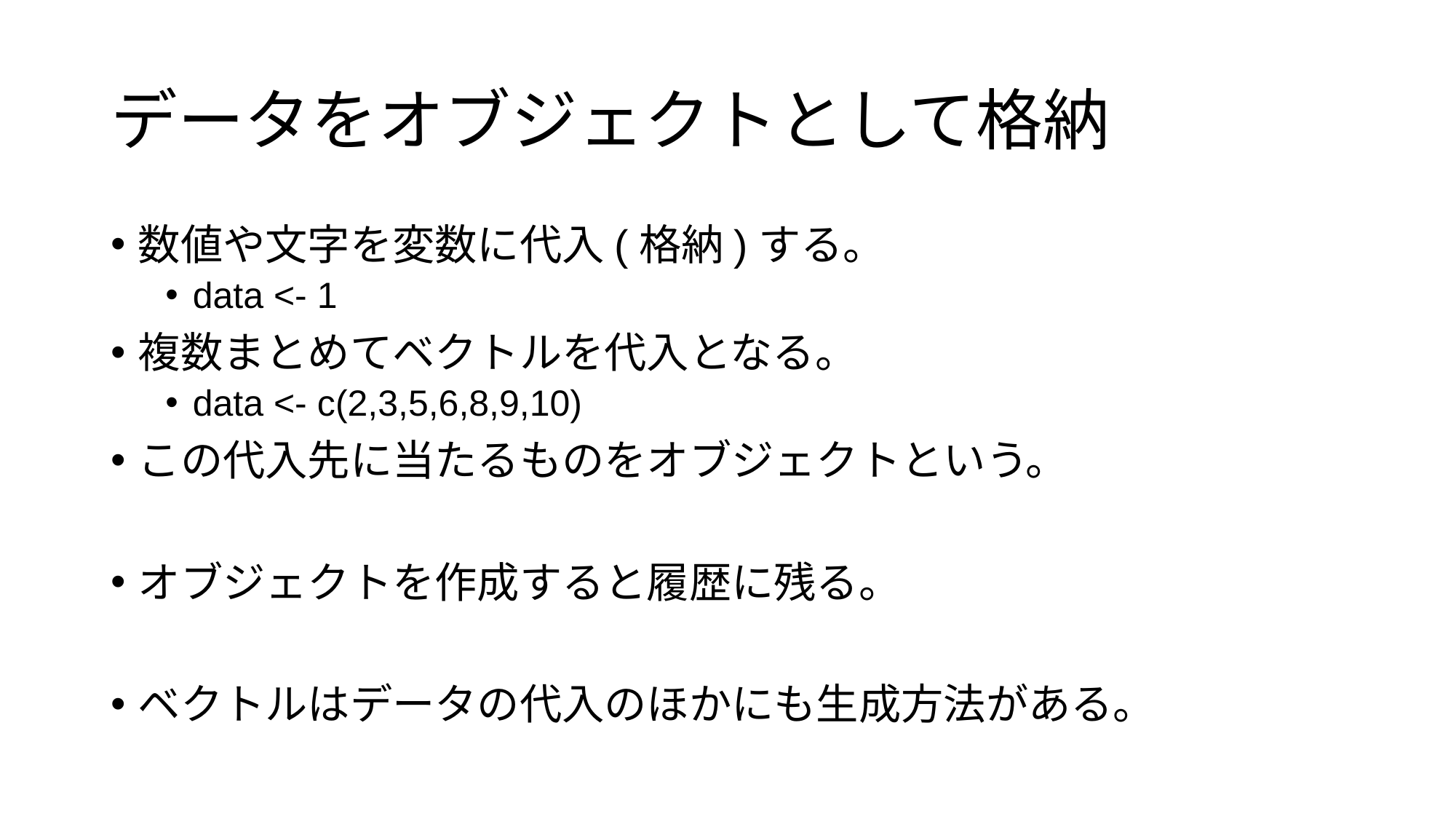

# データをオブジェクトとして格納
数値や文字を変数に代入(格納)する。
data <- 1
複数まとめてベクトルを代入となる。
data <- c(2,3,5,6,8,9,10)
この代入先に当たるものをオブジェクトという。

オブジェクトを作成すると履歴に残る。

ベクトルはデータの代入のほかにも生成方法がある。